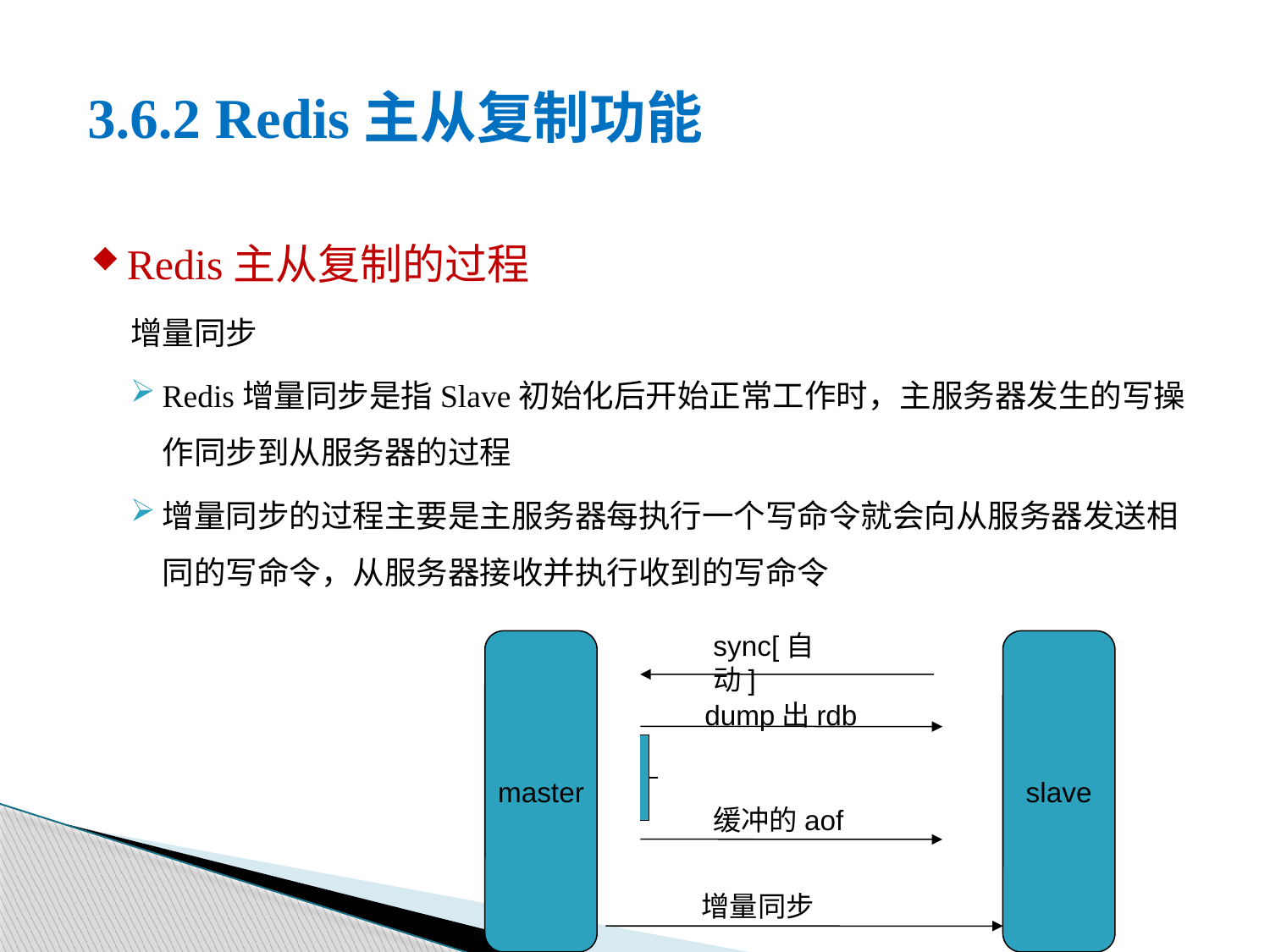

# 3.6.2 Redis主从复制功能
Redis主从复制的过程
增量同步
Redis增量同步是指Slave初始化后开始正常工作时，主服务器发生的写操作同步到从服务器的过程
增量同步的过程主要是主服务器每执行一个写命令就会向从服务器发送相同的写命令，从服务器接收并执行收到的写命令
sync[自动]
master
slave

dump出rdb

缓冲的aof

        增量同步